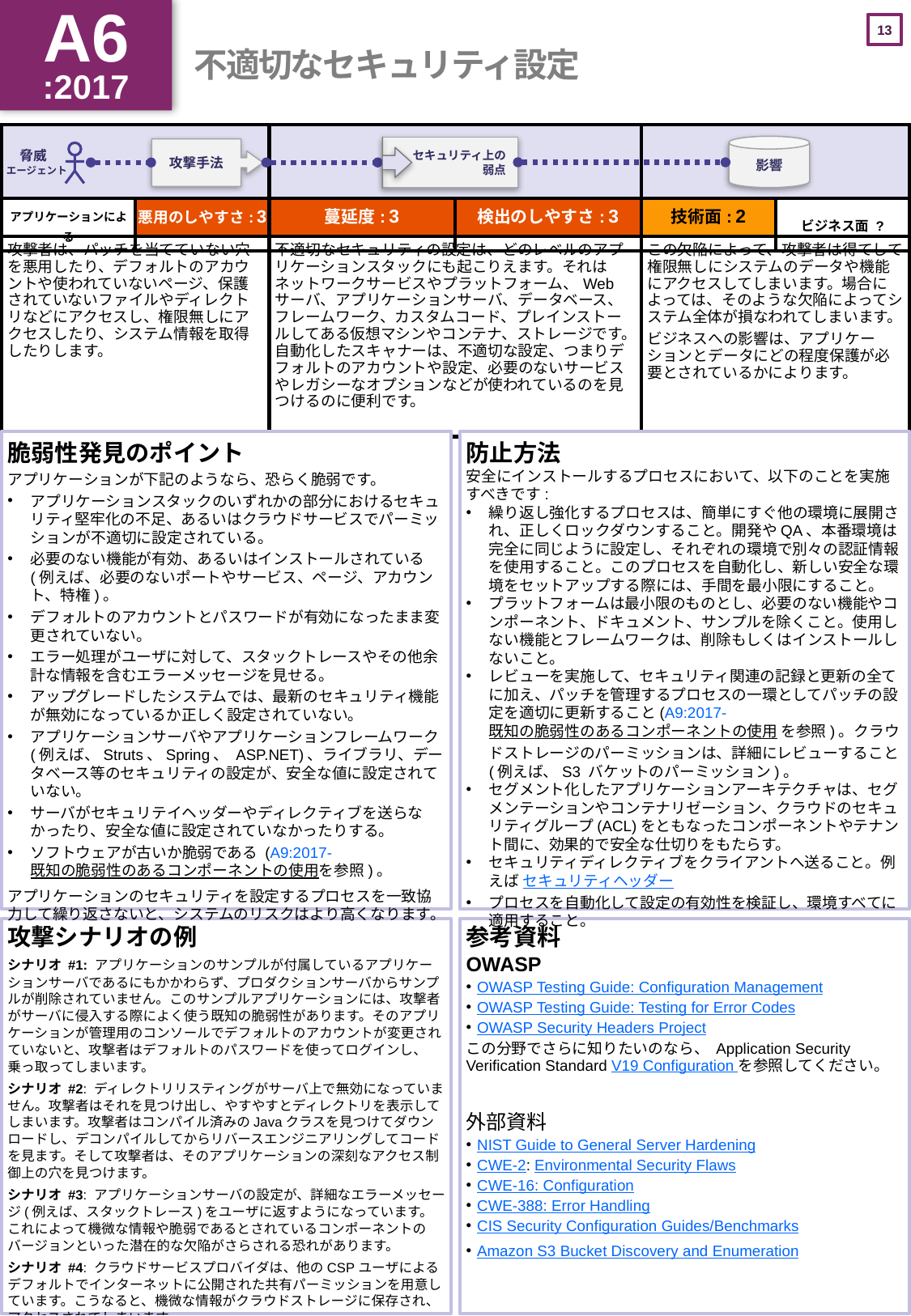

A6
:2017
# 不適切なセキュリティ設定
|  |  |  |  |  |  |
| --- | --- | --- | --- | --- | --- |
|  | 悪用のしやすさ: 3 | 蔓延度: 3 | 検出のしやすさ: 3 | 技術面: 2 |  |
| 攻撃者は、パッチを当てていない穴を悪用したり、デフォルトのアカウントや使われていないページ、保護されていないファイルやディレクトリなどにアクセスし、権限無しにアクセスしたり、システム情報を取得したりします。 |  | 不適切なセキュリティの設定は、どのレベルのアプリケーションスタックにも起こりえます。それはネットワークサービスやプラットフォーム、Webサーバ、アプリケーションサーバ、データベース、フレームワーク、カスタムコード、プレインストールしてある仮想マシンやコンテナ、ストレージです。自動化したスキャナーは、不適切な設定、つまりデフォルトのアカウントや設定、必要のないサービスやレガシーなオプションなどが使われているのを見つけるのに便利です。 |  | この欠陥によって、攻撃者は得てして権限無しにシステムのデータや機能にアクセスしてしまいます。場合によっては、そのような欠陥によってシステム全体が損なわれてしまいます。 ビジネスへの影響は、アプリケーションとデータにどの程度保護が必要とされているかによります。 |  |
脆弱性発見のポイント
アプリケーションが下記のようなら、恐らく脆弱です。
アプリケーションスタックのいずれかの部分におけるセキュリティ堅牢化の不足、あるいはクラウドサービスでパーミッションが不適切に設定されている。
必要のない機能が有効、あるいはインストールされている(例えば、必要のないポートやサービス、ページ、アカウント、特権)。
デフォルトのアカウントとパスワードが有効になったまま変更されていない。
エラー処理がユーザに対して、スタックトレースやその他余計な情報を含むエラーメッセージを見せる。
アップグレードしたシステムでは、最新のセキュリティ機能が無効になっているか正しく設定されていない。
アプリケーションサーバやアプリケーションフレームワーク(例えば、Struts、Spring、 ASP.NET)、ライブラリ、データベース等のセキュリティの設定が、安全な値に設定されていない。
サーバがセキュリテイヘッダーやディレクティブを送らなかったり、安全な値に設定されていなかったりする。
ソフトウェアが古いか脆弱である (A9:2017-既知の脆弱性のあるコンポーネントの使用を参照)。
アプリケーションのセキュリティを設定するプロセスを一致協力して繰り返さないと、システムのリスクはより高くなります。
防止方法
安全にインストールするプロセスにおいて、以下のことを実施すべきです:
繰り返し強化するプロセスは、簡単にすぐ他の環境に展開され、正しくロックダウンすること。開発やQA、本番環境は完全に同じように設定し、それぞれの環境で別々の認証情報を使用すること。このプロセスを自動化し、新しい安全な環境をセットアップする際には、手間を最小限にすること。
プラットフォームは最小限のものとし、必要のない機能やコンポーネント、ドキュメント、サンプルを除くこと。使用しない機能とフレームワークは、削除もしくはインストールしないこと。
レビューを実施して、セキュリティ関連の記録と更新の全てに加え、パッチを管理するプロセスの一環としてパッチの設定を適切に更新すること(A9:2017-既知の脆弱性のあるコンポーネントの使用 を参照)。クラウドストレージのパーミッションは、詳細にレビューすること (例えば、S3 バケットのパーミッション)。
セグメント化したアプリケーションアーキテクチャは、セグメンテーションやコンテナリゼーション、クラウドのセキュリティグループ(ACL)をともなったコンポーネントやテナント間に、効果的で安全な仕切りをもたらす。
セキュリティディレクティブをクライアントへ送ること。例えば セキュリティヘッダー
プロセスを自動化して設定の有効性を検証し、環境すべてに適用すること。
攻撃シナリオの例
シナリオ #1: アプリケーションのサンプルが付属しているアプリケーションサーバであるにもかかわらず、プロダクションサーバからサンプルが削除されていません。このサンプルアプリケーションには、攻撃者がサーバに侵入する際によく使う既知の脆弱性があります。そのアプリケーションが管理用のコンソールでデフォルトのアカウントが変更されていないと、攻撃者はデフォルトのパスワードを使ってログインし、乗っ取ってしまいます。
シナリオ #2: ディレクトリリスティングがサーバ上で無効になっていません。攻撃者はそれを見つけ出し、やすやすとディレクトリを表示してしまいます。攻撃者はコンパイル済みのJavaクラスを見つけてダウンロードし、デコンパイルしてからリバースエンジニアリングしてコードを見ます。そして攻撃者は、そのアプリケーションの深刻なアクセス制御上の穴を見つけます。
シナリオ #3: アプリケーションサーバの設定が、詳細なエラーメッセージ(例えば、スタックトレース)をユーザに返すようになっています。これによって機微な情報や脆弱であるとされているコンポーネントのバージョンといった潜在的な欠陥がさらされる恐れがあります。
シナリオ #4: クラウドサービスプロバイダは、他のCSPユーザによるデフォルトでインターネットに公開された共有パーミッションを用意しています。こうなると、機微な情報がクラウドストレージに保存され、アクセスされてしまいます。
参考資料
OWASP
OWASP Testing Guide: Configuration Management
OWASP Testing Guide: Testing for Error Codes
OWASP Security Headers Project
この分野でさらに知りたいのなら、 Application Security Verification Standard V19 Configuration を参照してください。

外部資料
NIST Guide to General Server Hardening
CWE-2: Environmental Security Flaws
CWE-16: Configuration
CWE-388: Error Handling
CIS Security Configuration Guides/Benchmarks
Amazon S3 Bucket Discovery and Enumeration